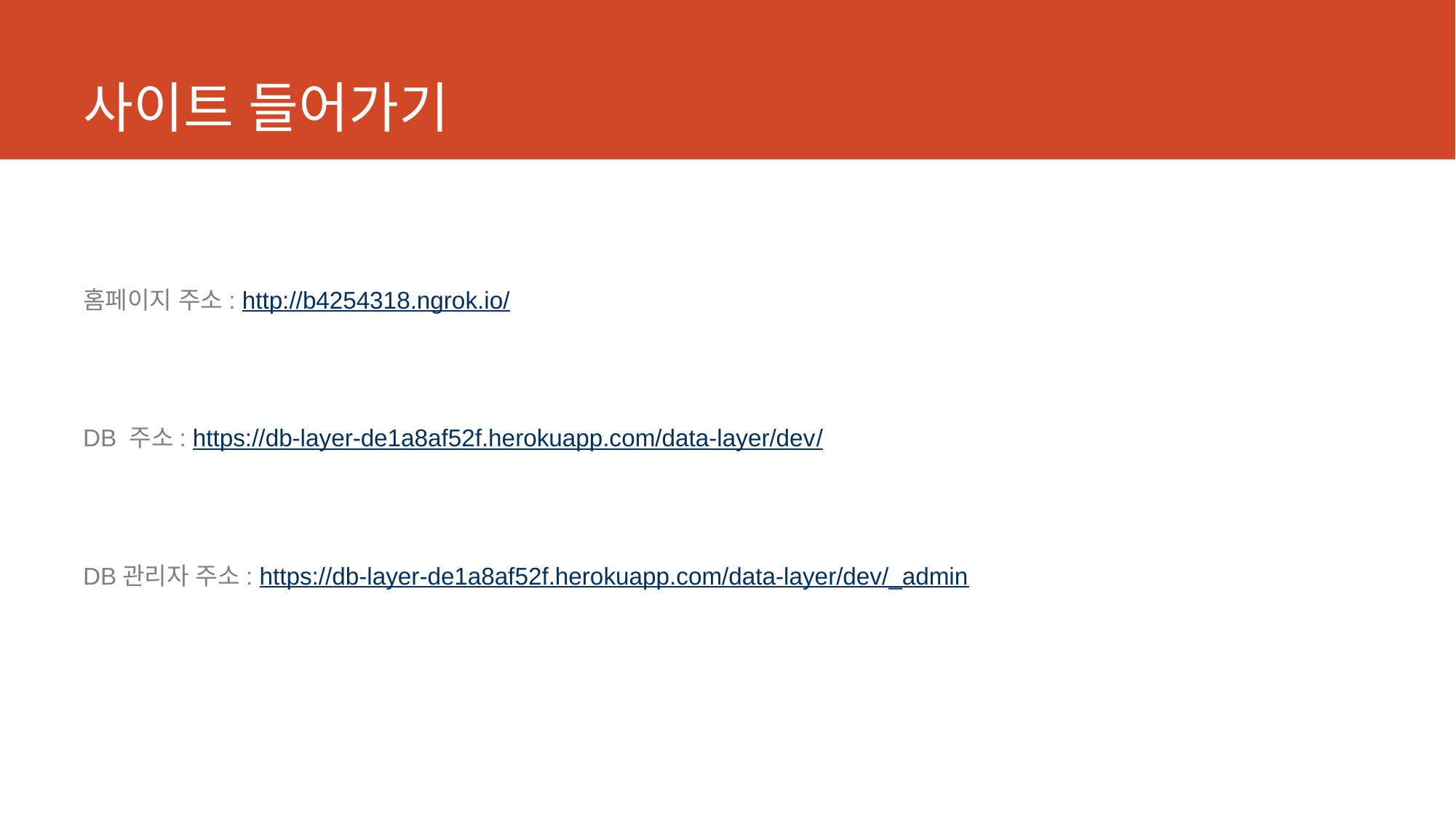

# 사이트 들어가기

홈페이지 주소: http://b4254318.ngrok.io/

DB 주소: https://db-layer-de1a8af52f.herokuapp.com/data-layer/dev/

DB관리자 주소: https://db-layer-de1a8af52f.herokuapp.com/data-layer/dev/_admin